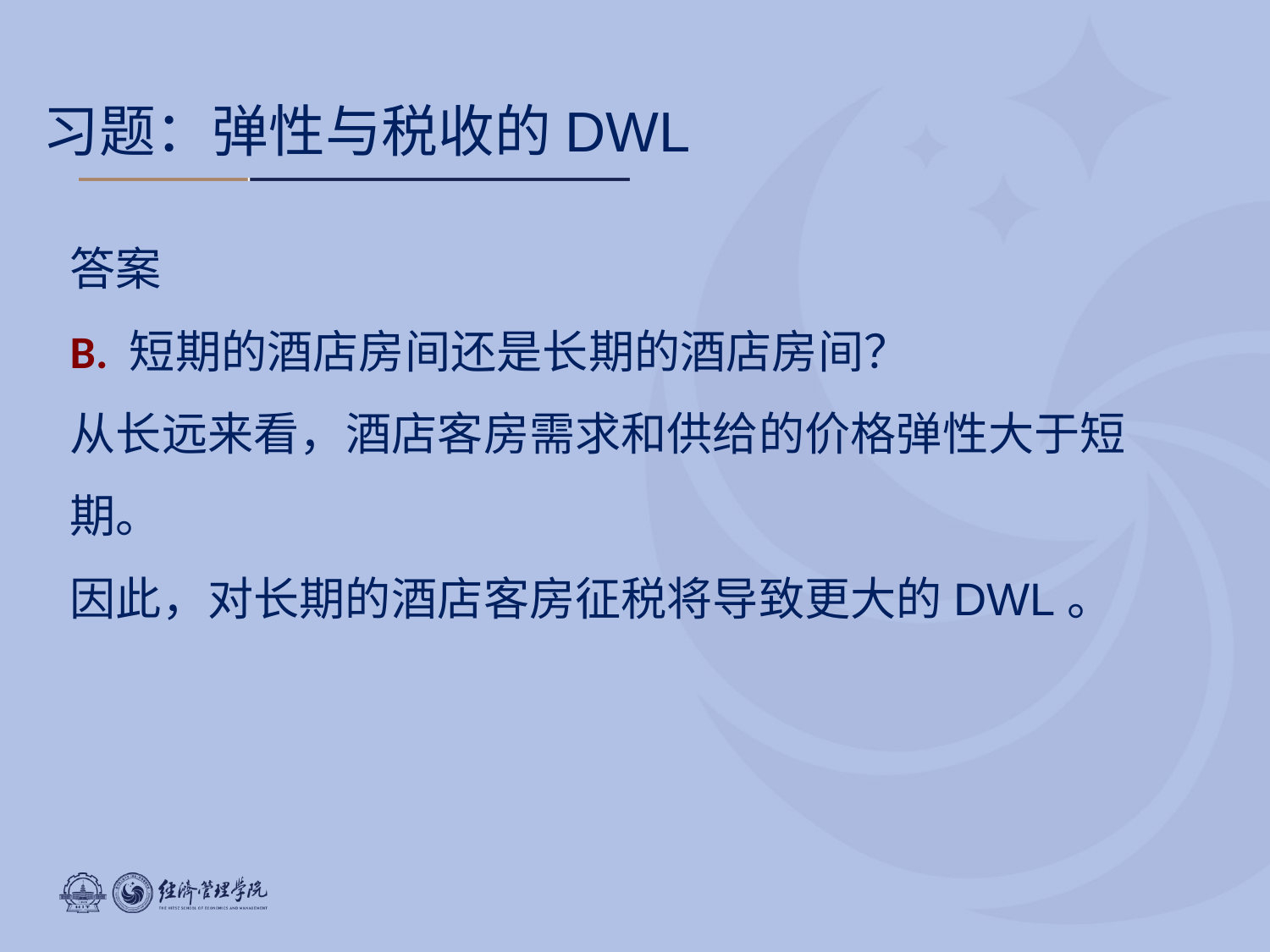

习题：弹性与税收的DWL
答案
B. 短期的酒店房间还是长期的酒店房间？
从长远来看，酒店客房需求和供给的价格弹性大于短期。
因此，对长期的酒店客房征税将导致更大的DWL。